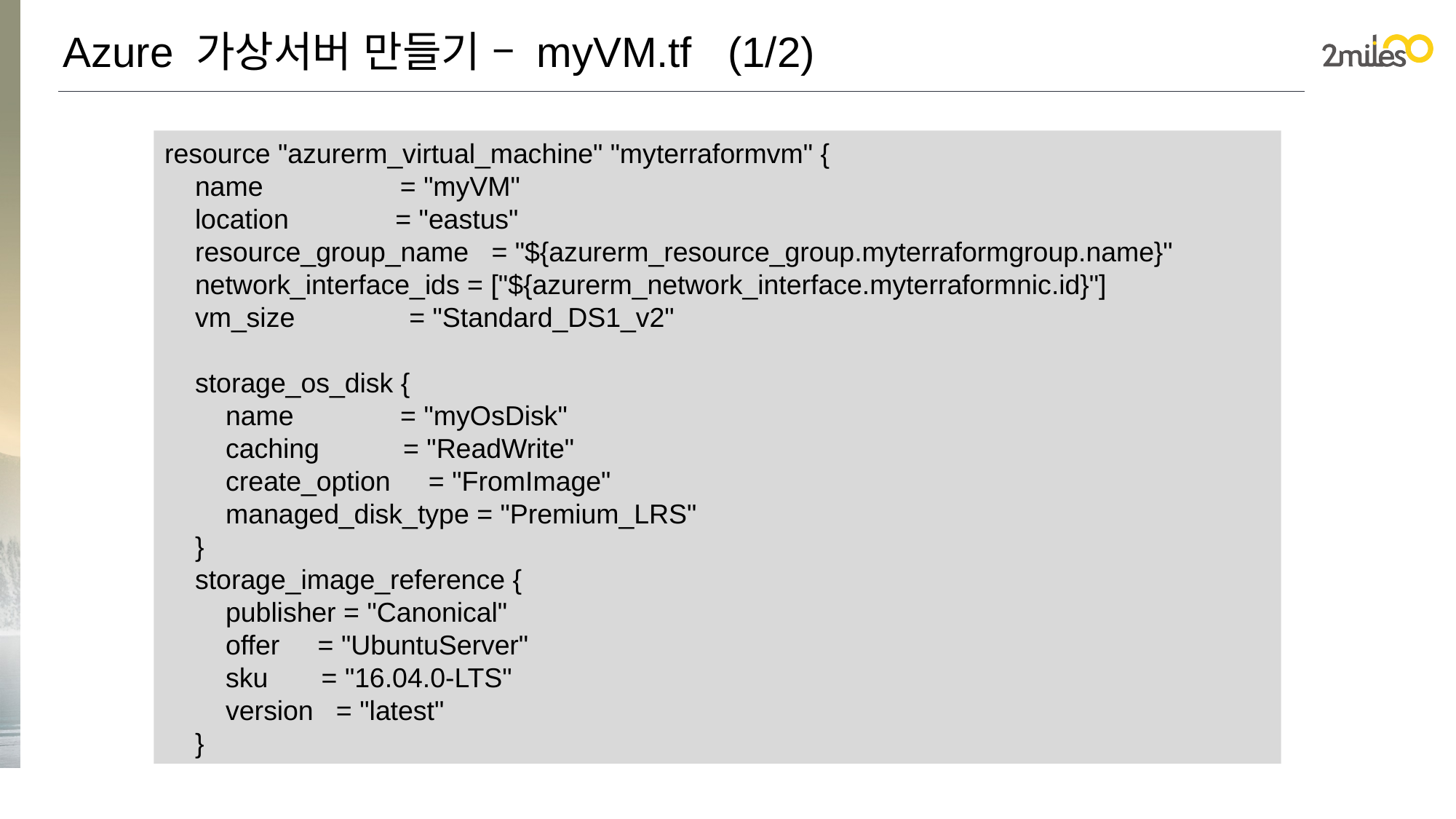

Azure 가상서버 만들기 – myVM.tf   (1/2)
resource "azurerm_virtual_machine" "myterraformvm" {
    name                  = "myVM"
    location              = "eastus"
    resource_group_name   = "${azurerm_resource_group.myterraformgroup.name}"
    network_interface_ids = ["${azurerm_network_interface.myterraformnic.id}"]
    vm_size               = "Standard_DS1_v2"

    storage_os_disk {
        name              = "myOsDisk"
        caching           = "ReadWrite"
        create_option     = "FromImage"
        managed_disk_type = "Premium_LRS"
    }
    storage_image_reference {
        publisher = "Canonical"
        offer     = "UbuntuServer"
        sku       = "16.04.0-LTS"
        version   = "latest"
    }